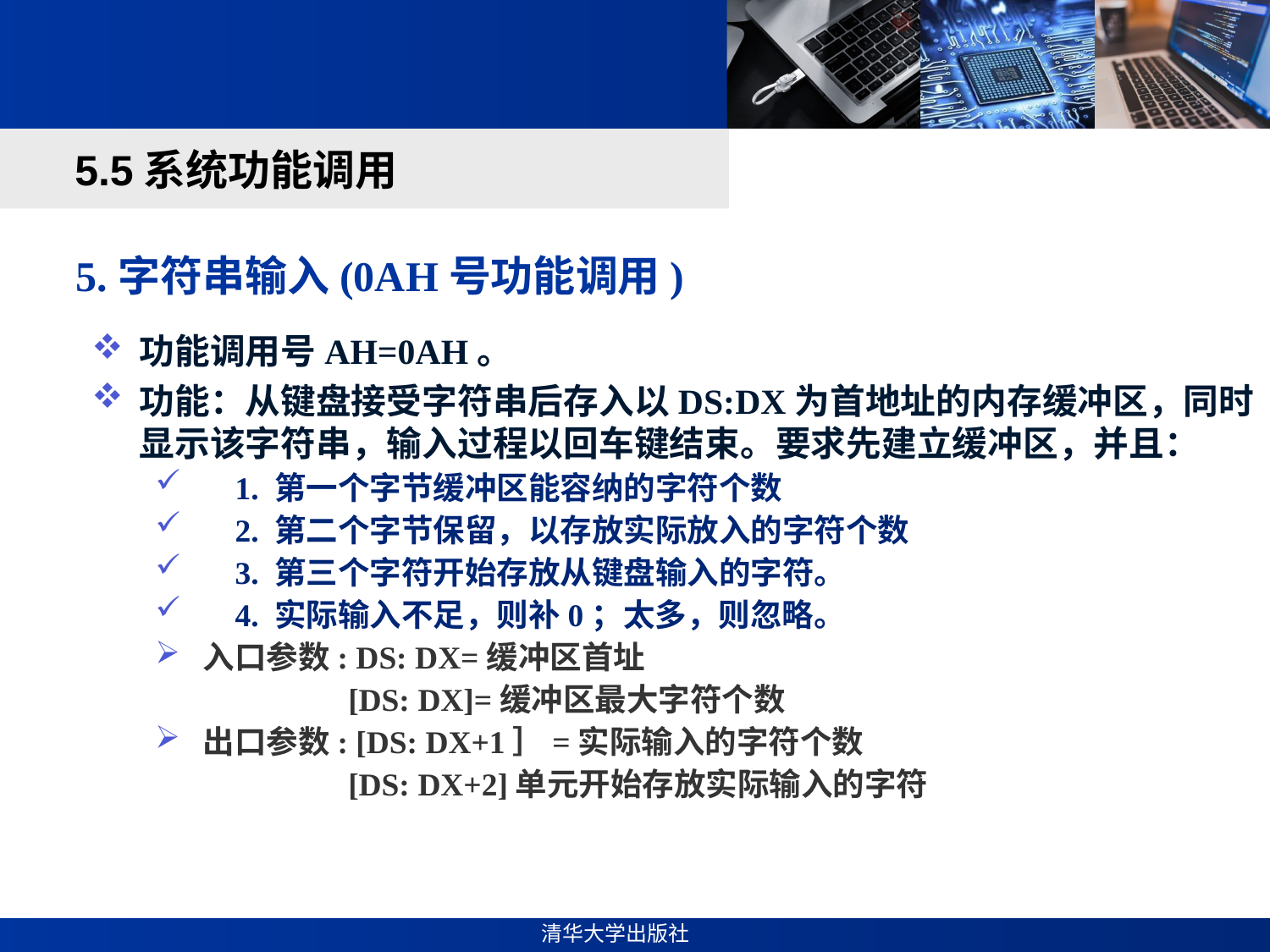

#
5.5系统功能调用

5.字符串输入(0AH号功能调用)
功能调用号AH=0AH。
功能：从键盘接受字符串后存入以DS:DX为首地址的内存缓冲区，同时显示该字符串，输入过程以回车键结束。要求先建立缓冲区，并且：
    1. 第一个字节缓冲区能容纳的字符个数
    2. 第二个字节保留，以存放实际放入的字符个数
    3. 第三个字符开始存放从键盘输入的字符。
    4. 实际输入不足，则补0；太多，则忽略。
入口参数: DS: DX=缓冲区首址
                        [DS: DX]=缓冲区最大字符个数
出口参数: [DS: DX+1］=实际输入的字符个数
                        [DS: DX+2]单元开始存放实际输入的字符